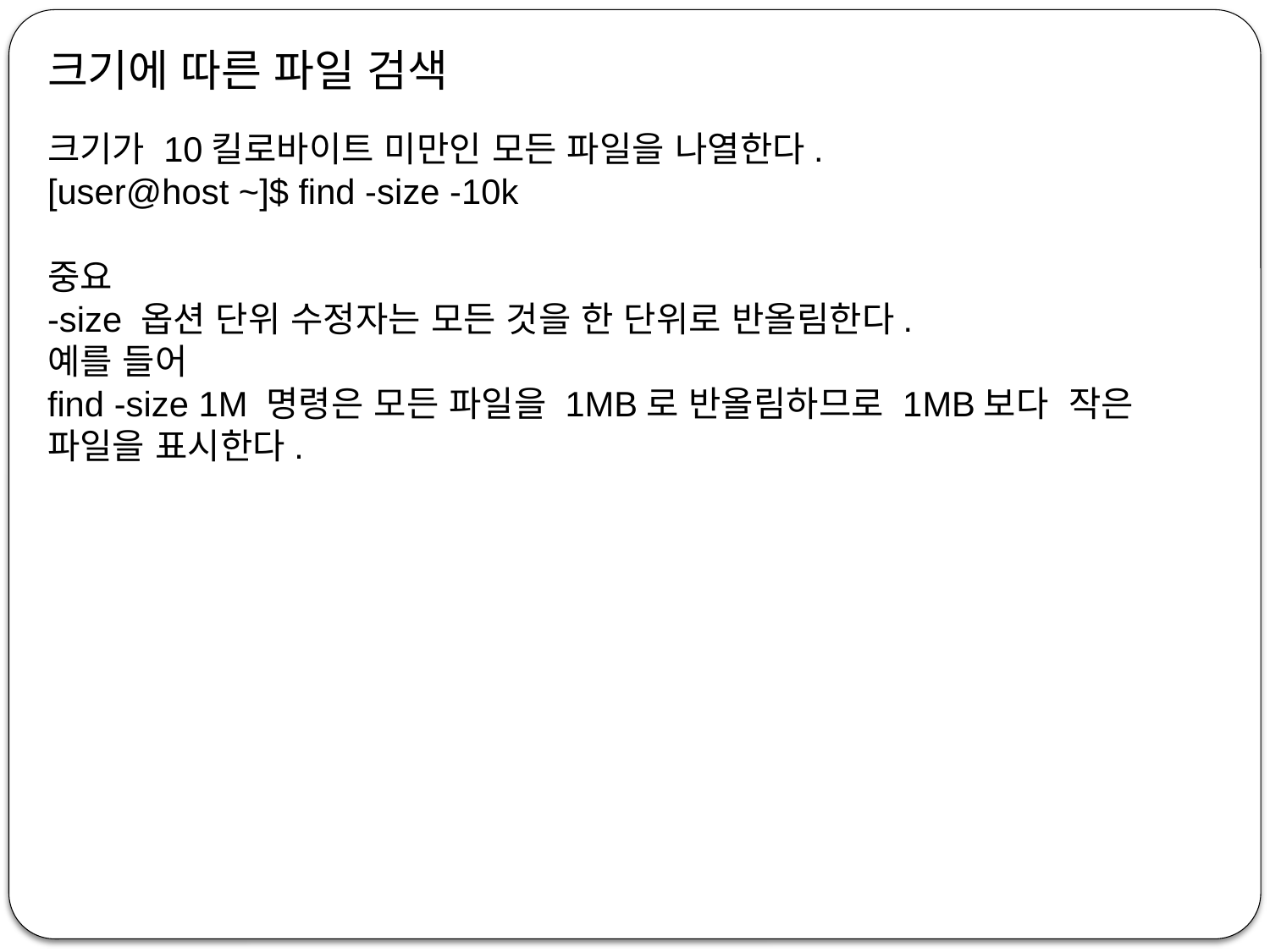

크기에 따른 파일 검색

크기가 10킬로바이트 미만인 모든 파일을 나열한다.
[user@host ~]$ find -size -10k

중요
-size 옵션 단위 수정자는 모든 것을 한 단위로 반올림한다.
예를 들어
find -size 1M 명령은 모든 파일을 1MB로 반올림하므로 1MB보다  작은 파일을 표시한다.